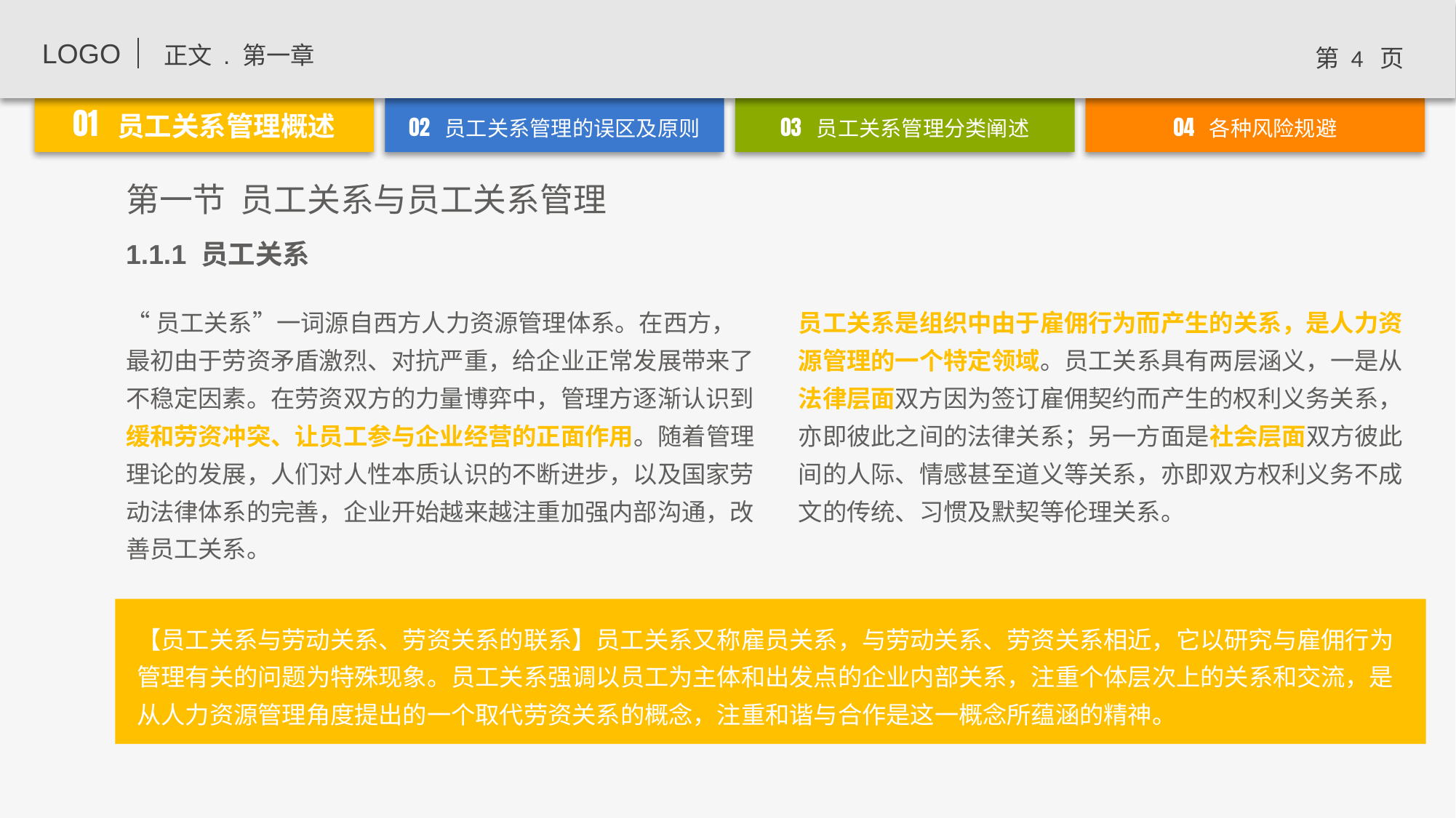

第一节  员工关系与员工关系管理
1.1.1 员工关系
“员工关系”一词源自西方人力资源管理体系。在西方，最初由于劳资矛盾激烈、对抗严重，给企业正常发展带来了不稳定因素。在劳资双方的力量博弈中，管理方逐渐认识到缓和劳资冲突、让员工参与企业经营的正面作用。随着管理理论的发展，人们对人性本质认识的不断进步，以及国家劳动法律体系的完善，企业开始越来越注重加强内部沟通，改善员工关系。
员工关系是组织中由于雇佣行为而产生的关系，是人力资源管理的一个特定领域。员工关系具有两层涵义，一是从法律层面双方因为签订雇佣契约而产生的权利义务关系，亦即彼此之间的法律关系；另一方面是社会层面双方彼此间的人际、情感甚至道义等关系，亦即双方权利义务不成文的传统、习惯及默契等伦理关系。

【员工关系与劳动关系、劳资关系的联系】员工关系又称雇员关系，与劳动关系、劳资关系相近，它以研究与雇佣行为管理有关的问题为特殊现象。员工关系强调以员工为主体和出发点的企业内部关系，注重个体层次上的关系和交流，是从人力资源管理角度提出的一个取代劳资关系的概念，注重和谐与合作是这一概念所蕴涵的精神。